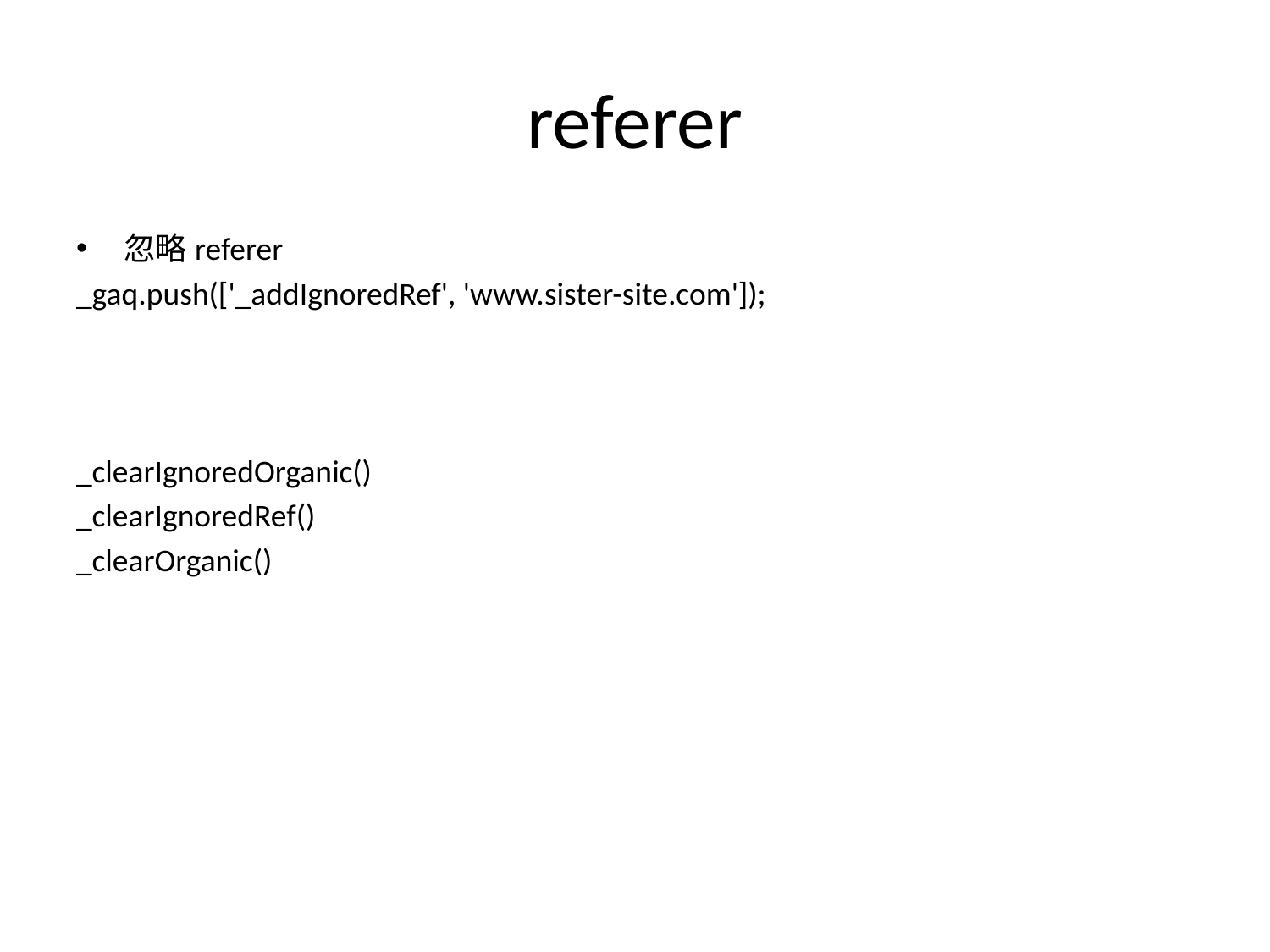

# referer
忽略referer
_gaq.push(['_addIgnoredRef', 'www.sister-site.com']);

_clearIgnoredOrganic()
_clearIgnoredRef()
_clearOrganic()